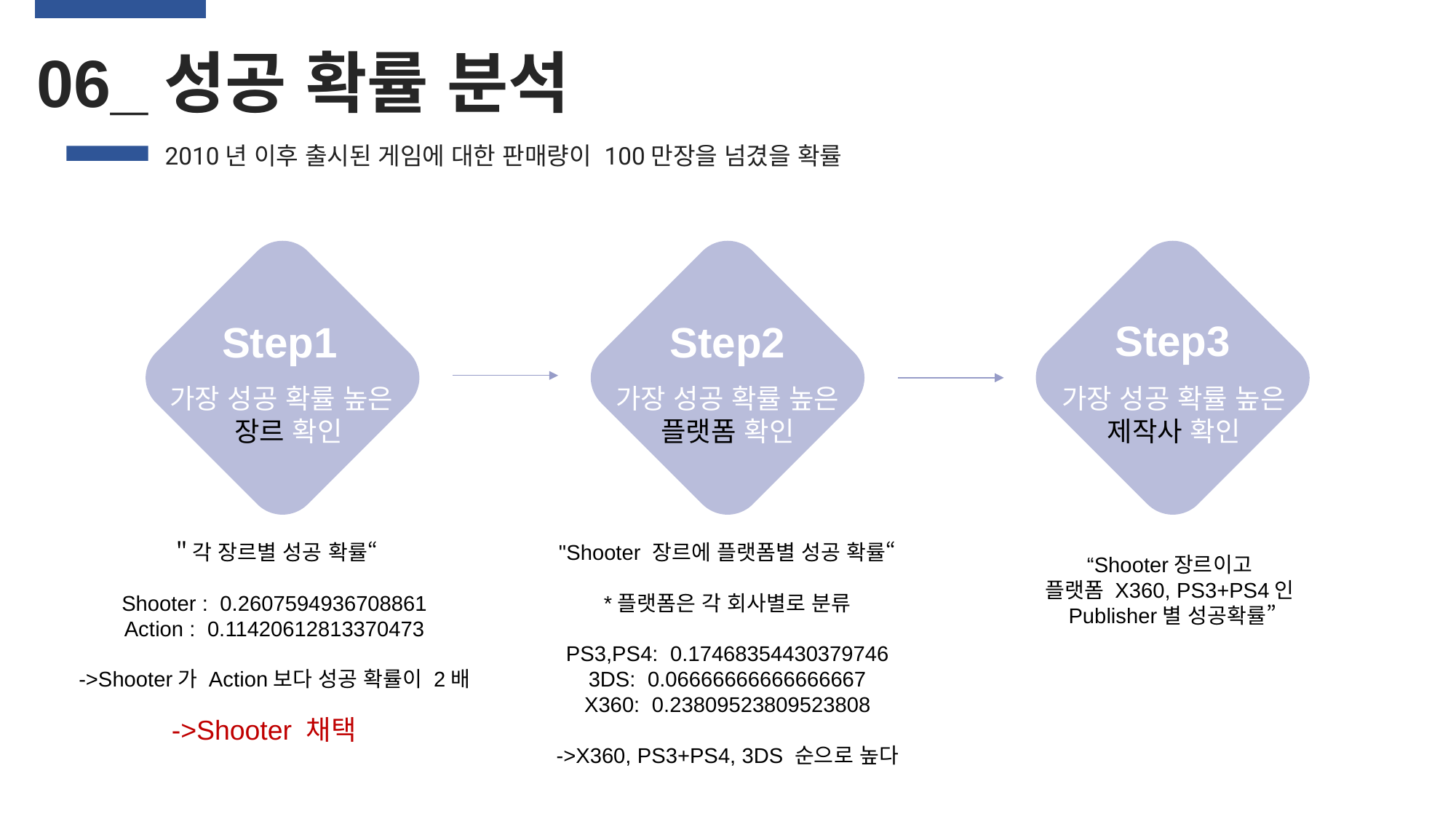

06_성공 확률 분석
2010년 이후 출시된 게임에 대한 판매량이 100만장을 넘겼을 확률

Step3
Step1
Step2
가장 성공 확률 높은
 장르 확인
가장 성공 확률 높은
플랫폼 확인
가장 성공 확률 높은
제작사 확인
"Shooter 장르에 플랫폼별 성공 확률“

*플랫폼은 각 회사별로 분류

PS3,PS4:  0.17468354430379746
3DS:  0.06666666666666667
X360:  0.23809523809523808

->X360, PS3+PS4, 3DS 순으로 높다
＂각 장르별 성공 확률“

Shooter :  0.2607594936708861
Action :  0.11420612813370473

->Shooter가 Action보다 성공 확률이 2배
“Shooter장르이고
플랫폼 X360, PS3+PS4인
Publisher별 성공확률”
->Shooter 채택